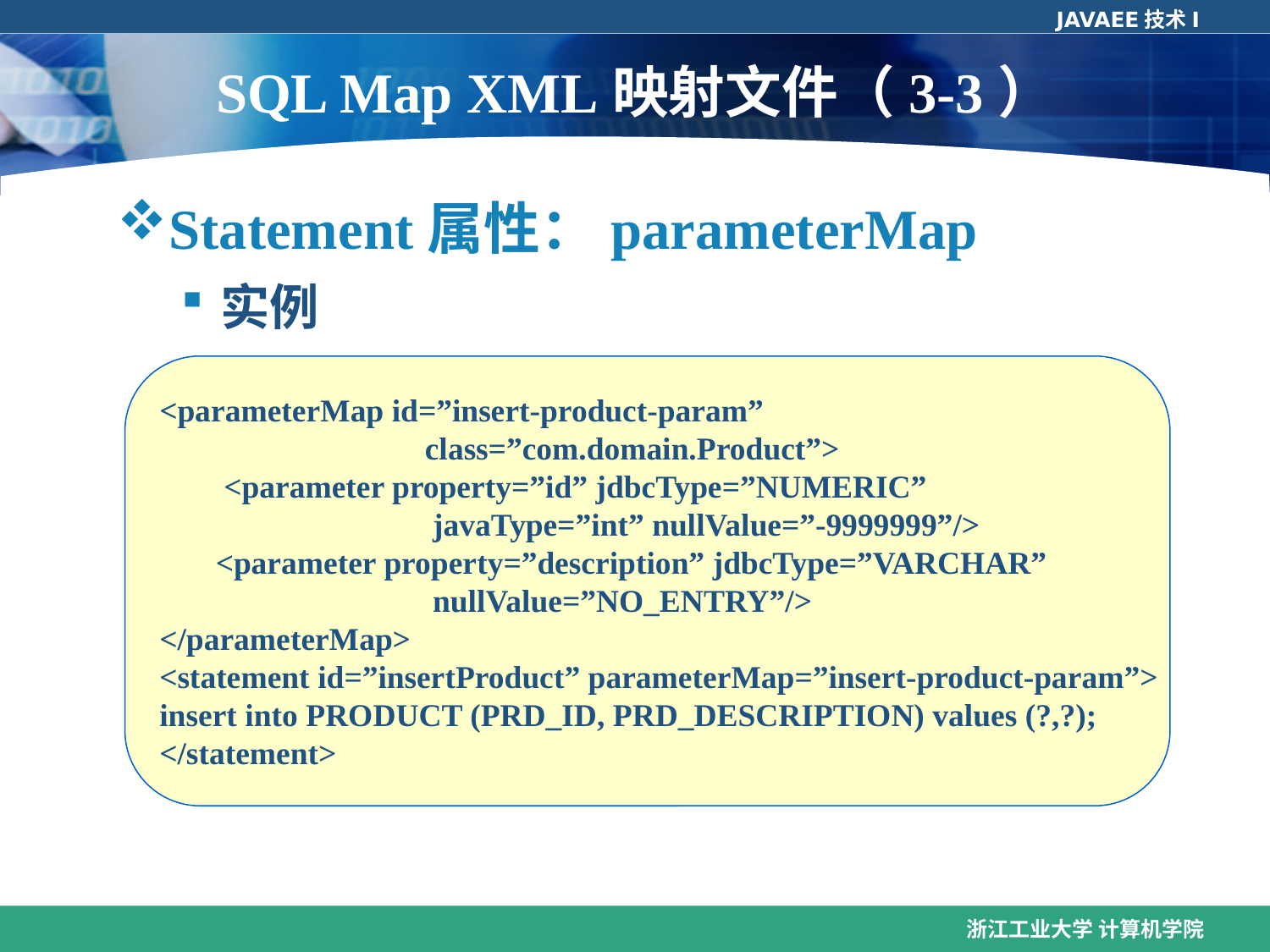

# SQL Map XML映射文件（3-3）
Statement属性：parameterMap
实例
<parameterMap id=”insert-product-param”
                                 class=”com.domain.Product”>
        <parameter property=”id” jdbcType=”NUMERIC”
                                  javaType=”int” nullValue=”-9999999”/>
       <parameter property=”description” jdbcType=”VARCHAR”
                                  nullValue=”NO_ENTRY”/>
</parameterMap>
<statement id=”insertProduct” parameterMap=”insert-product-param”>
insert into PRODUCT (PRD_ID, PRD_DESCRIPTION) values (?,?);
</statement>